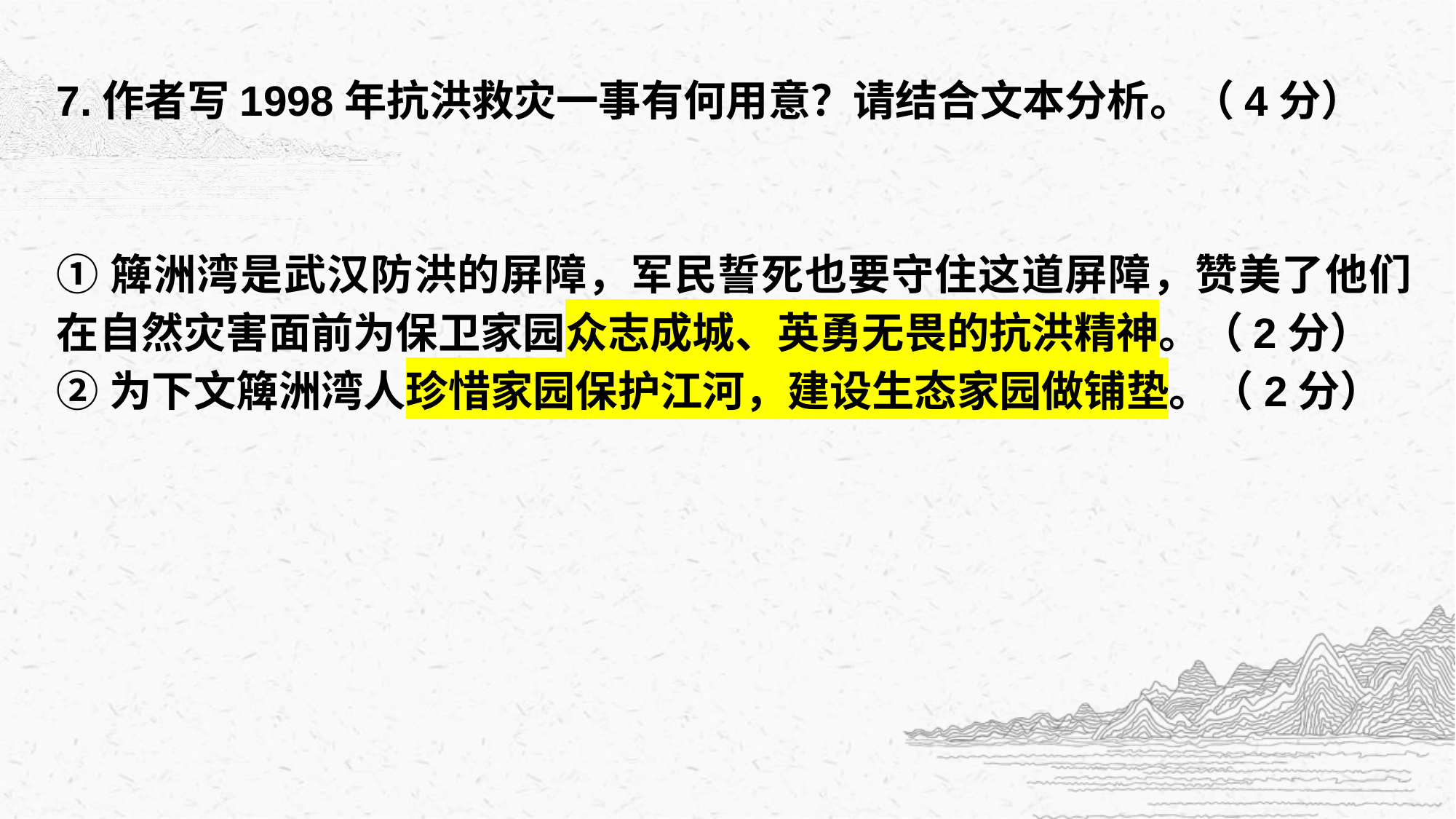

7.作者写1998年抗洪救灾一事有何用意？请结合文本分析。（4分）

①簰洲湾是武汉防洪的屏障，军民誓死也要守住这道屏障，赞美了他们在自然灾害面前为保卫家园众志成城、英勇无畏的抗洪精神。（2分）
②为下文簰洲湾人珍惜家园保护江河，建设生态家园做铺垫。（2分）